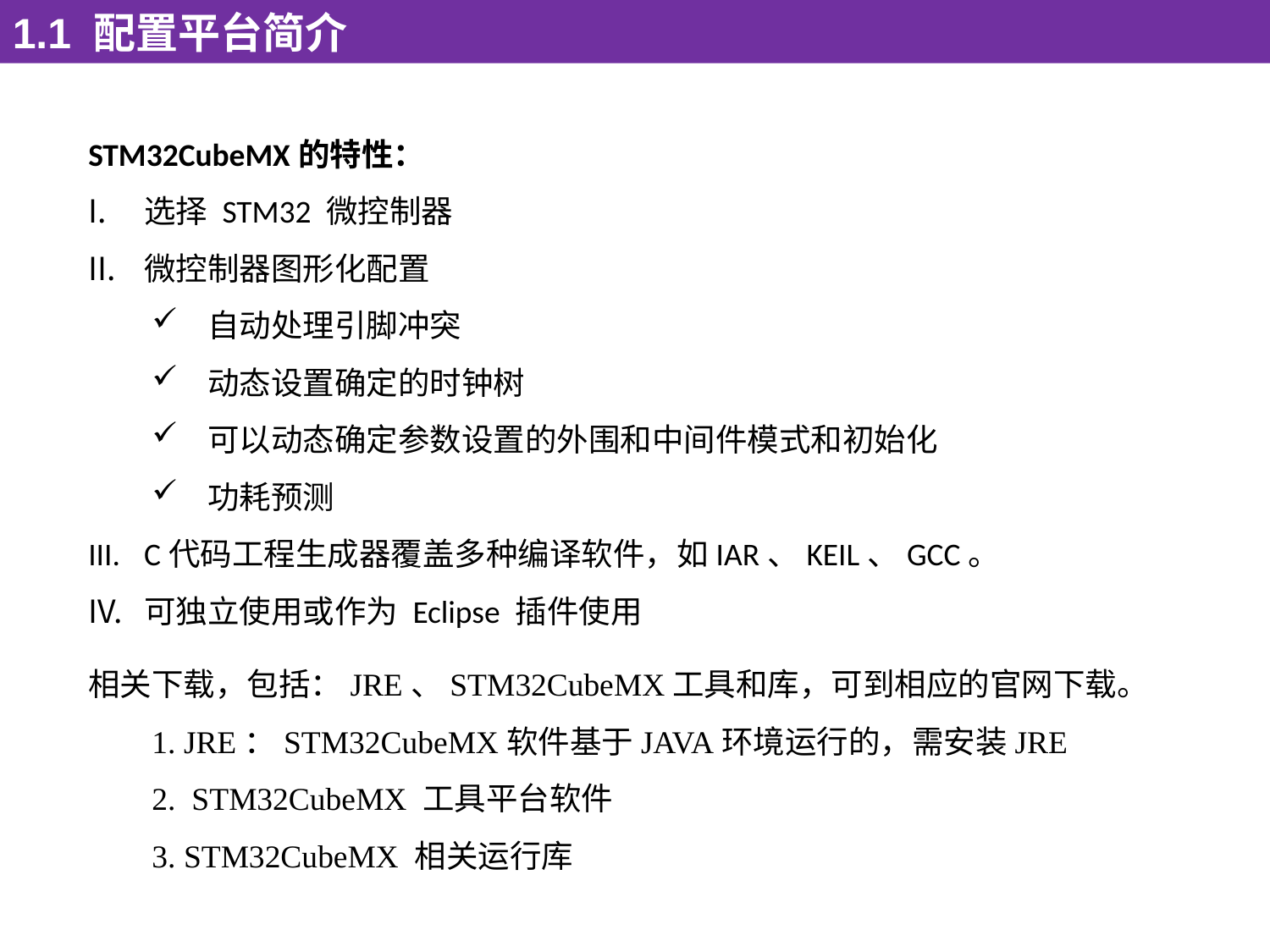

1.1 配置平台简介
STM32CubeMX的特性：
选择 STM32 微控制器
微控制器图形化配置
自动处理引脚冲突
动态设置确定的时钟树
可以动态确定参数设置的外围和中间件模式和初始化
功耗预测
C代码工程生成器覆盖多种编译软件，如IAR、KEIL、GCC。
可独立使用或作为 Eclipse 插件使用
相关下载，包括：JRE、STM32CubeMX工具和库，可到相应的官网下载。
1. JRE：STM32CubeMX软件基于JAVA环境运行的，需安装JRE
2.  STM32CubeMX 工具平台软件
3. STM32CubeMX 相关运行库